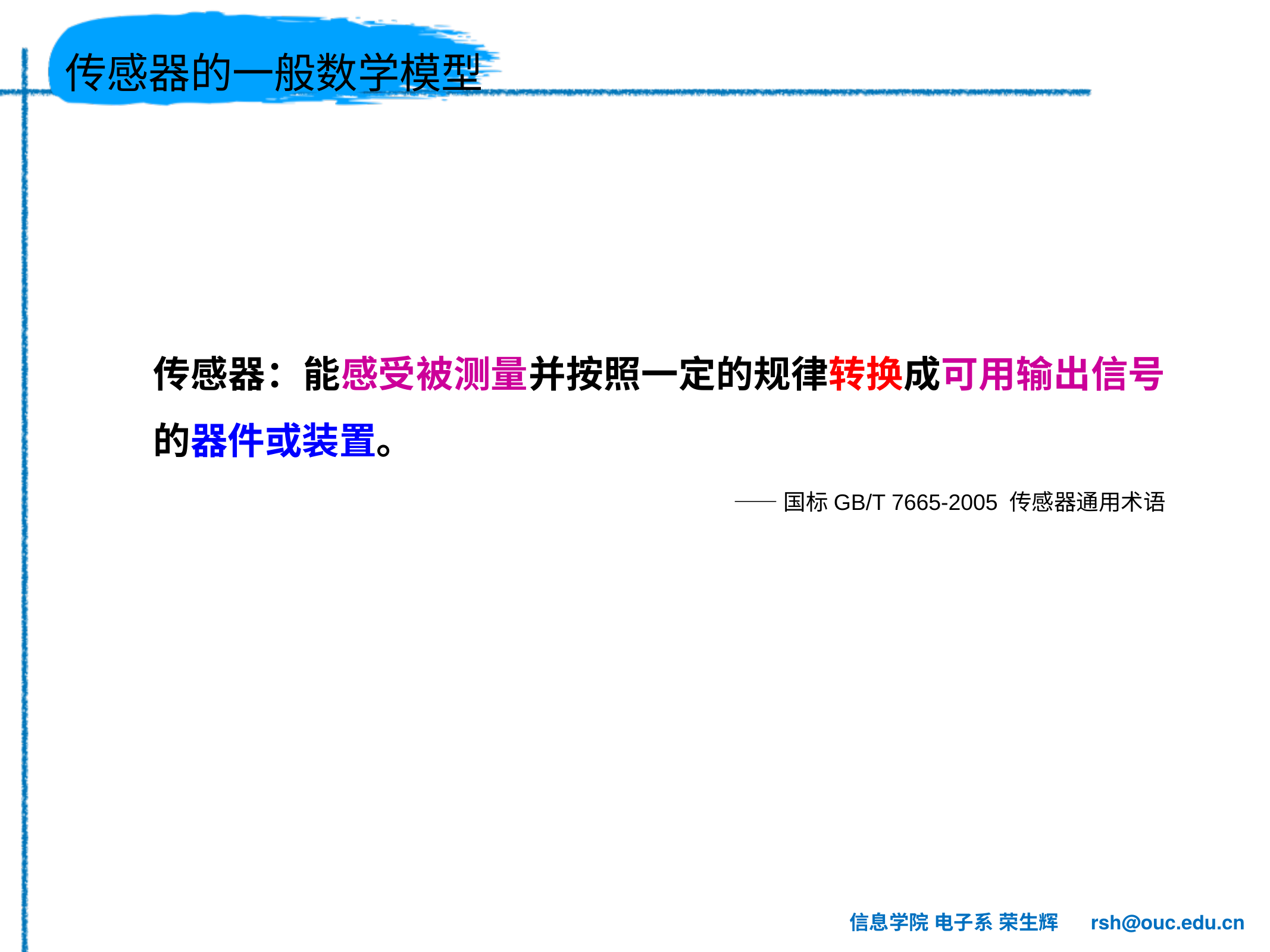

# 传感器的一般数学模型
传感器：能感受被测量并按照一定的规律转换成可用输出信号的器件或装置。
——国标GB/T 7665-2005 传感器通用术语